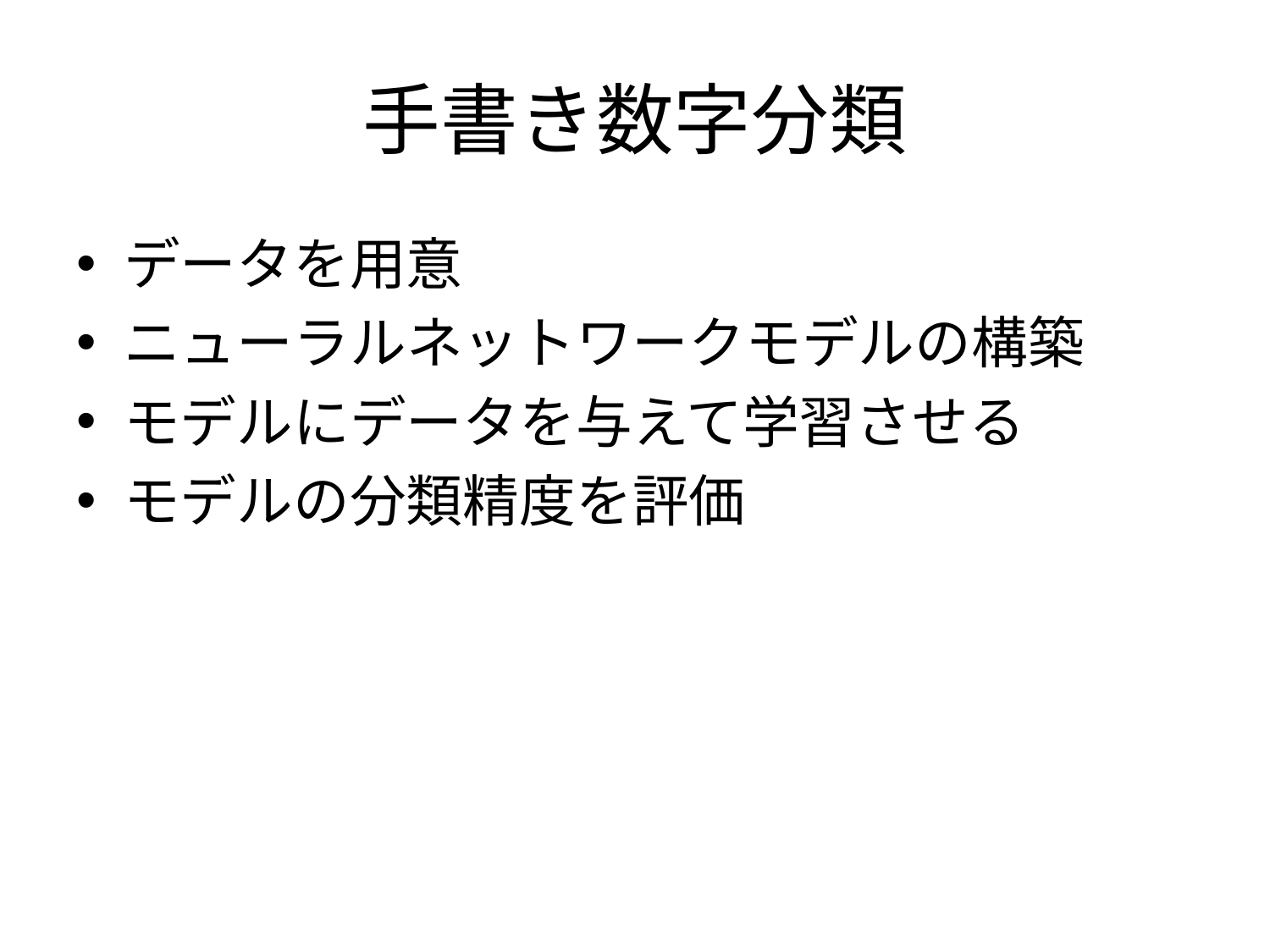

# 手書き数字分類
データを用意
ニューラルネットワークモデルの構築
モデルにデータを与えて学習させる
モデルの分類精度を評価